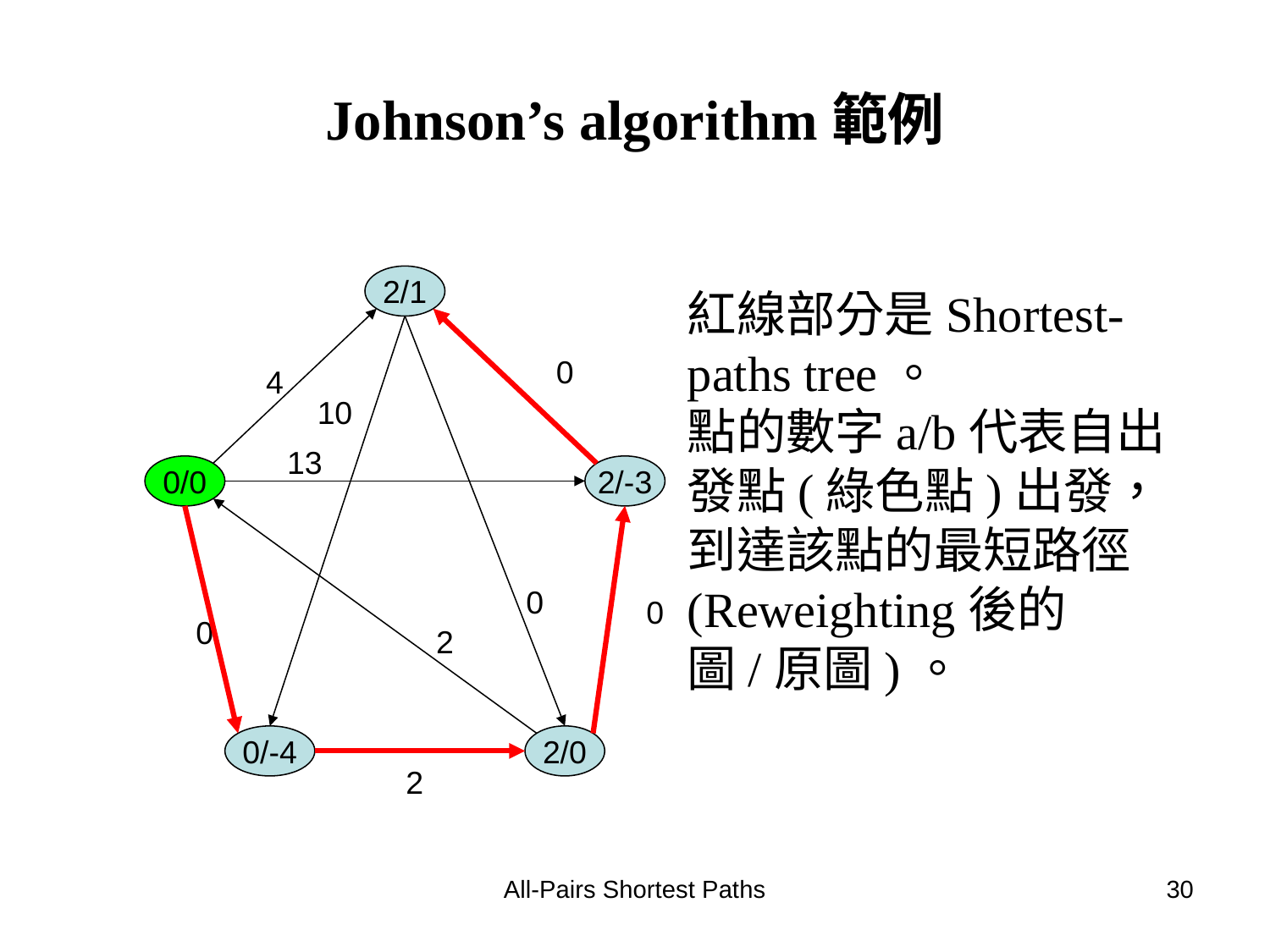

# Johnson’s algorithm範例
2/1
紅線部分是Shortest-paths tree。
點的數字a/b代表自出發點(綠色點)出發，到達該點的最短路徑(Reweighting後的圖/原圖)。
0
4
10
13
0/0
2/-3
0
0
0
2
0/-4
2/0
2
All-Pairs Shortest Paths
30